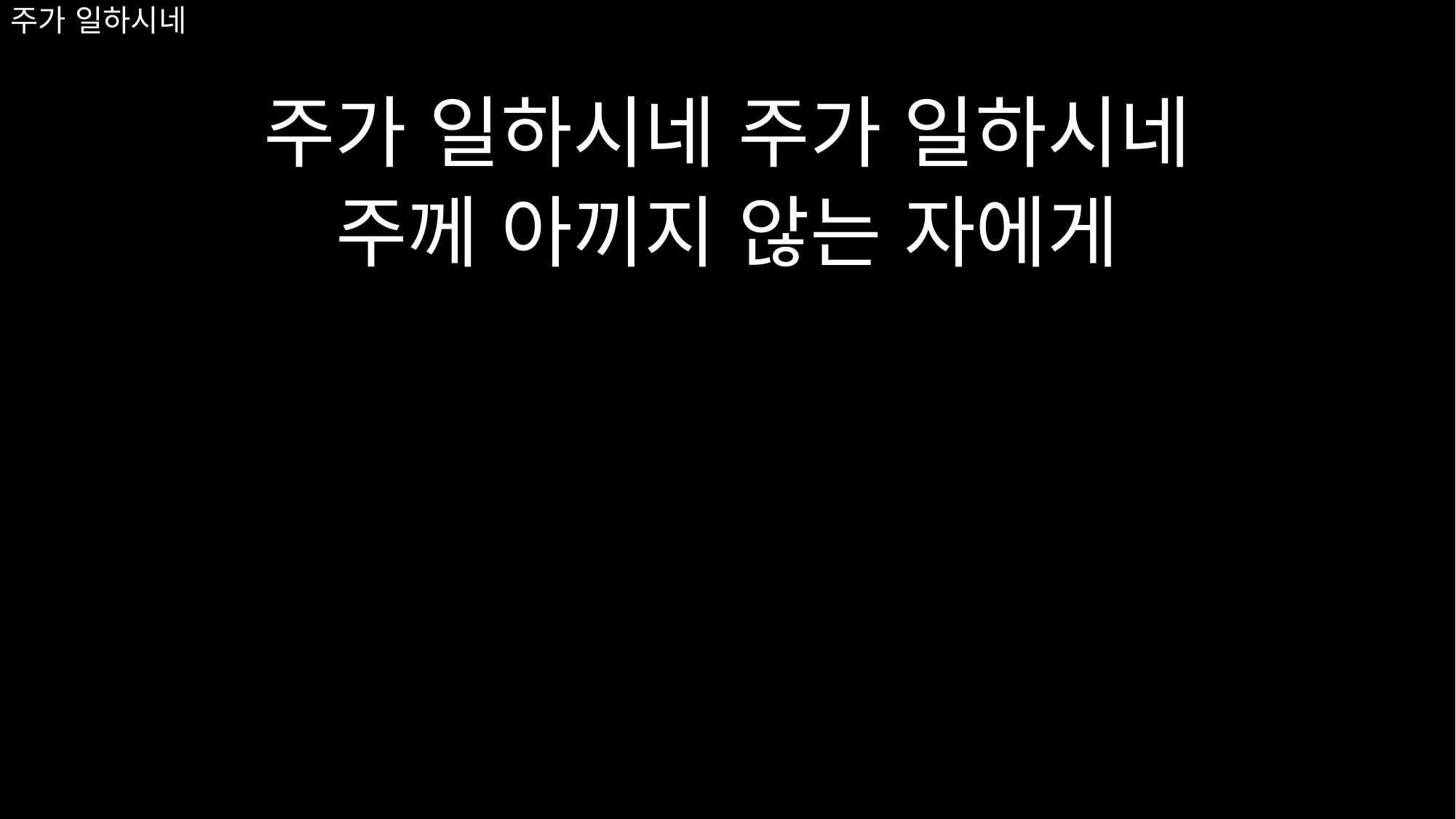

# 주가 일하시네
주가 일하시네 주가 일하시네
주께 아끼지 않는 자에게